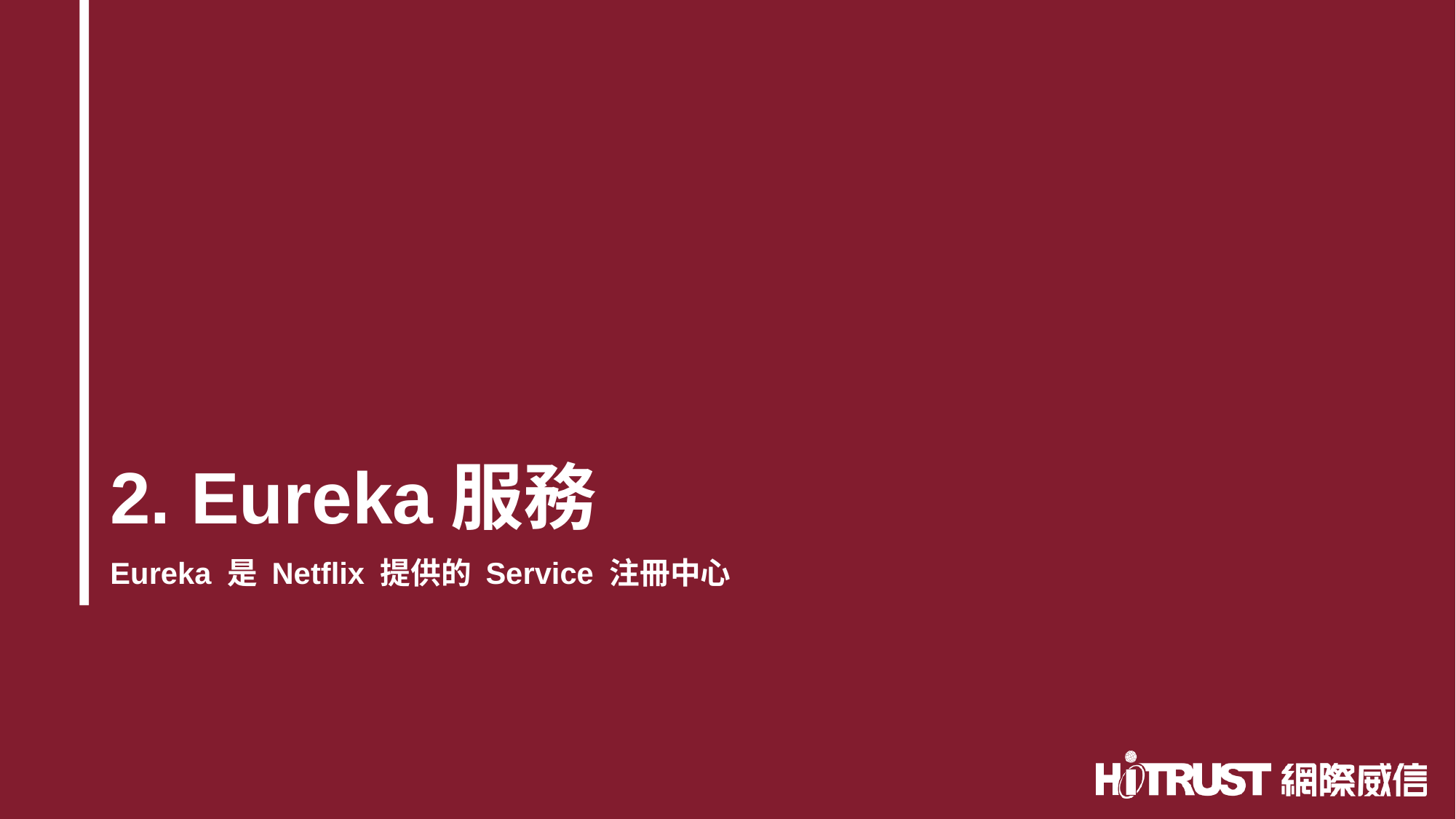

# 2. Eureka服務
Eureka 是 Netflix 提供的 Service 注冊中心